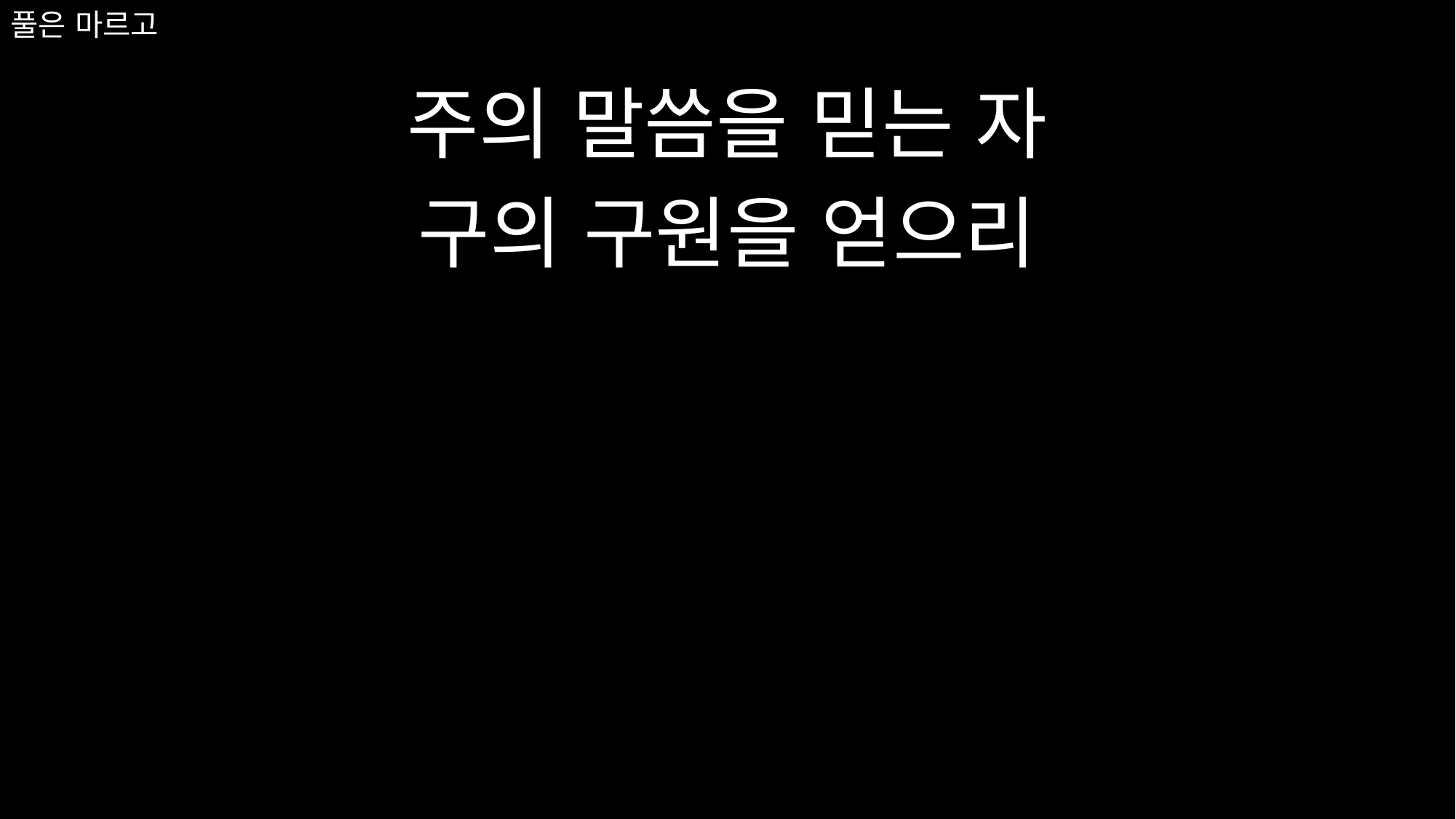

# 풀은 마르고
주의 말씀을 믿는 자
구의 구원을 얻으리